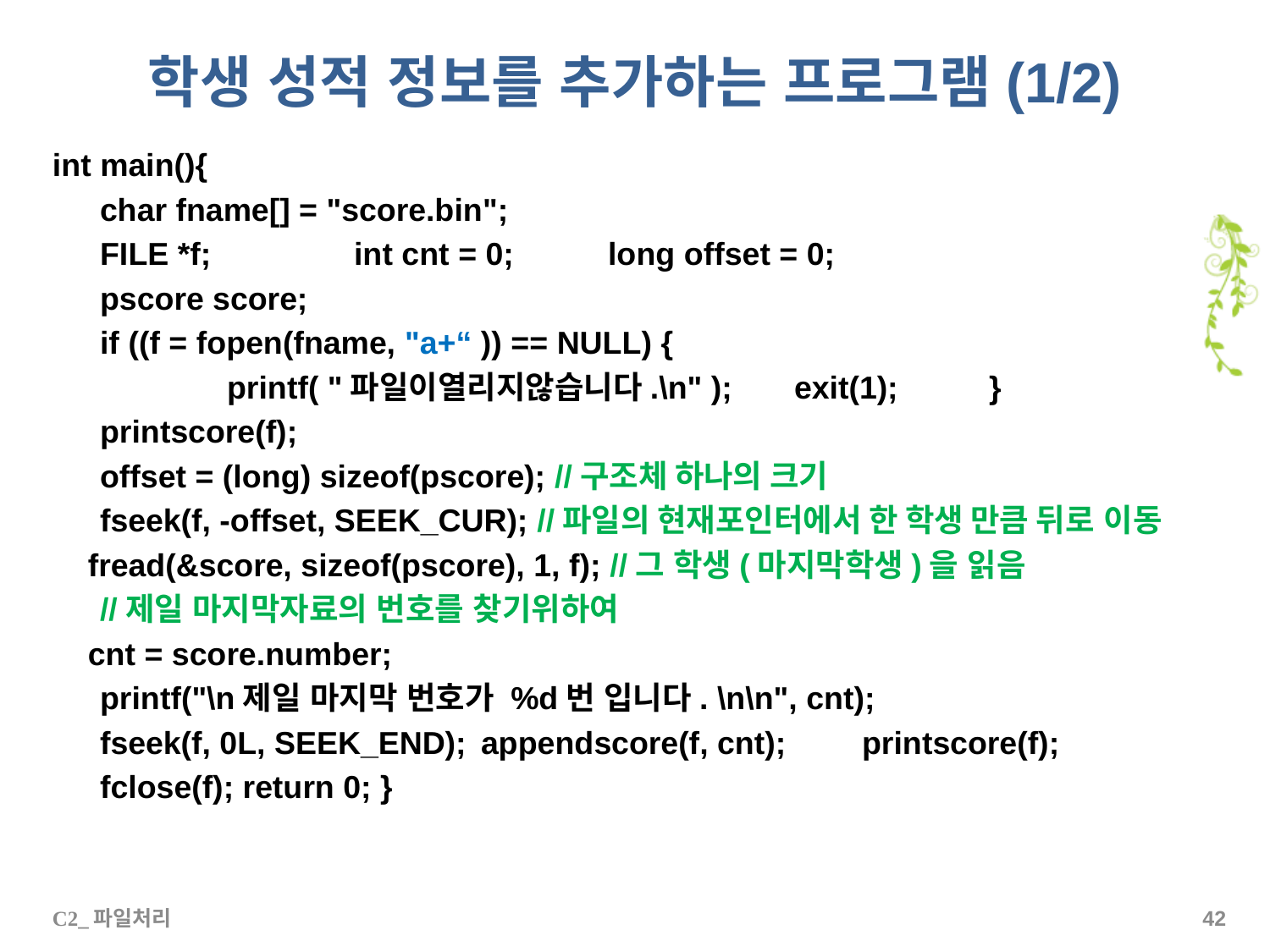

# 학생 성적 정보를 추가하는 프로그램(1/2)
int main(){
	char fname[] = "score.bin";
	FILE *f;   	int cnt = 0;	long offset = 0;
	pscore score;
	if ((f = fopen(fname, "a+“ )) == NULL) {
		printf( "파일이열리지않습니다.\n" );       exit(1);	}
	printscore(f);
	offset = (long) sizeof(pscore); //구조체 하나의 크기
	fseek(f, -offset, SEEK_CUR); //파일의 현재포인터에서 한 학생 만큼 뒤로 이동
    fread(&score, sizeof(pscore), 1, f); //그 학생(마지막학생)을 읽음
	//제일 마지막자료의 번호를 찾기위하여
    cnt = score.number;
	printf("\n제일 마지막 번호가 %d번 입니다. \n\n", cnt);
	fseek(f, 0L, SEEK_END);	appendscore(f, cnt);	printscore(f);
	fclose(f); return 0; }
C2_파일처리
42